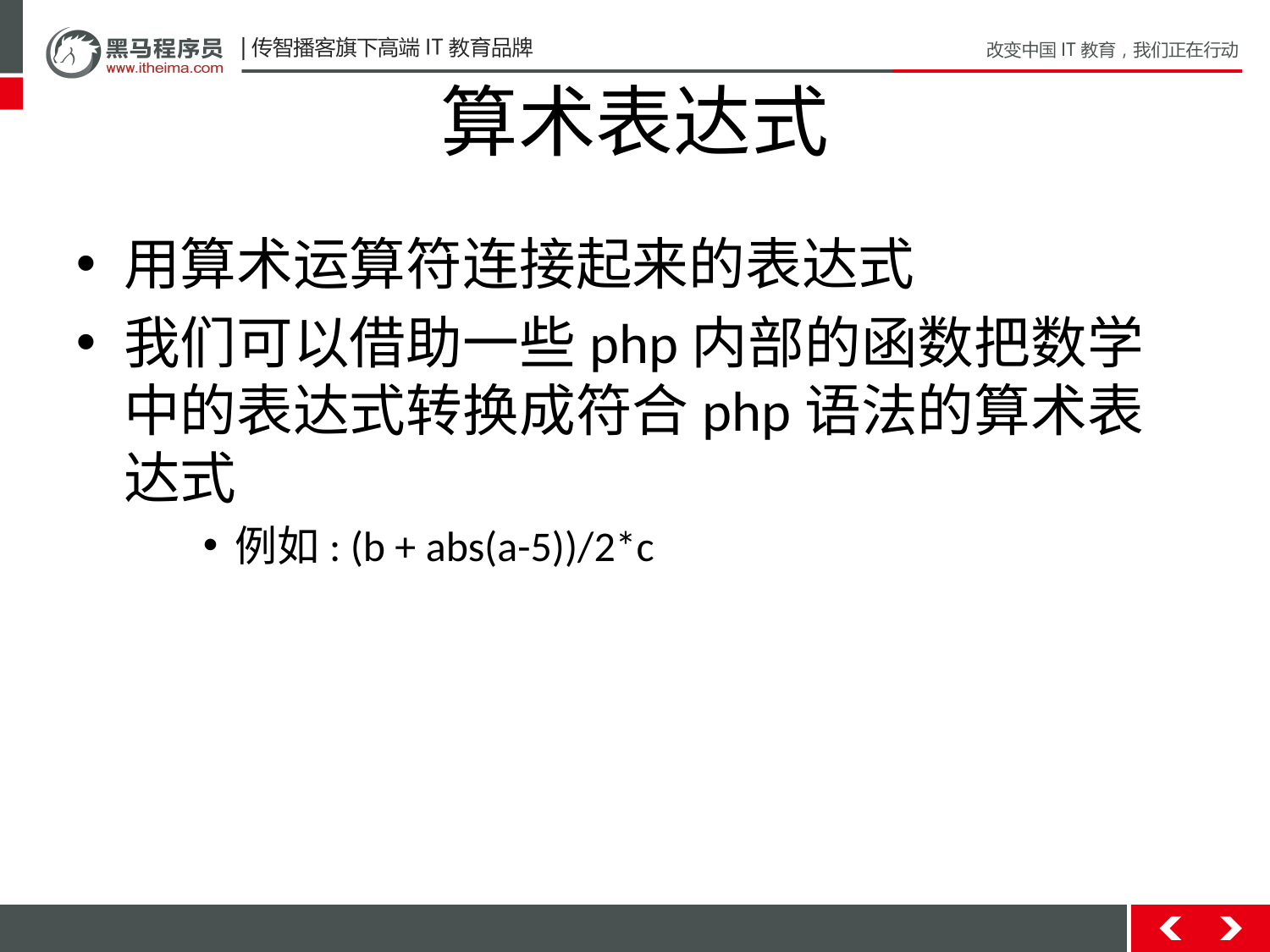

# 算术表达式
用算术运算符连接起来的表达式
我们可以借助一些php内部的函数把数学中的表达式转换成符合php语法的算术表达式
例如: (b + abs(a-5))/2*c